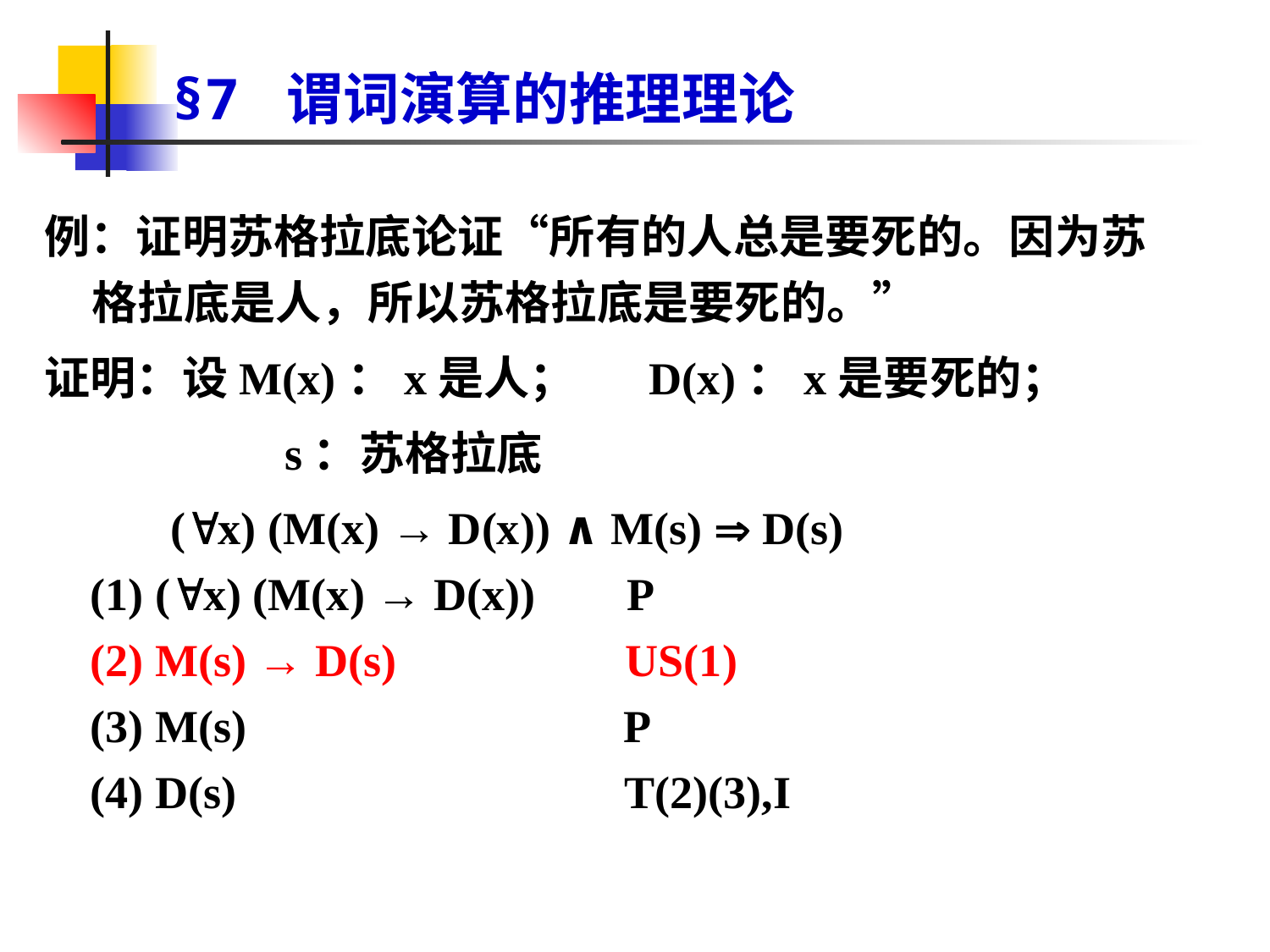

# §7 谓词演算的推理理论
例：证明苏格拉底论证“所有的人总是要死的。因为苏格拉底是人，所以苏格拉底是要死的。”
证明：设M(x)：x是人；      D(x)：x是要死的；
                     s：苏格拉底
           (∀x) (M(x) → D(x)) ∧ M(s) ⇒ D(s)
    (1) (∀x) (M(x) → D(x))        P
    (2) M(s) → D(s)                    US(1)
    (3) M(s)                                 P
    (4) D(s)                                  T(2)(3),I
93